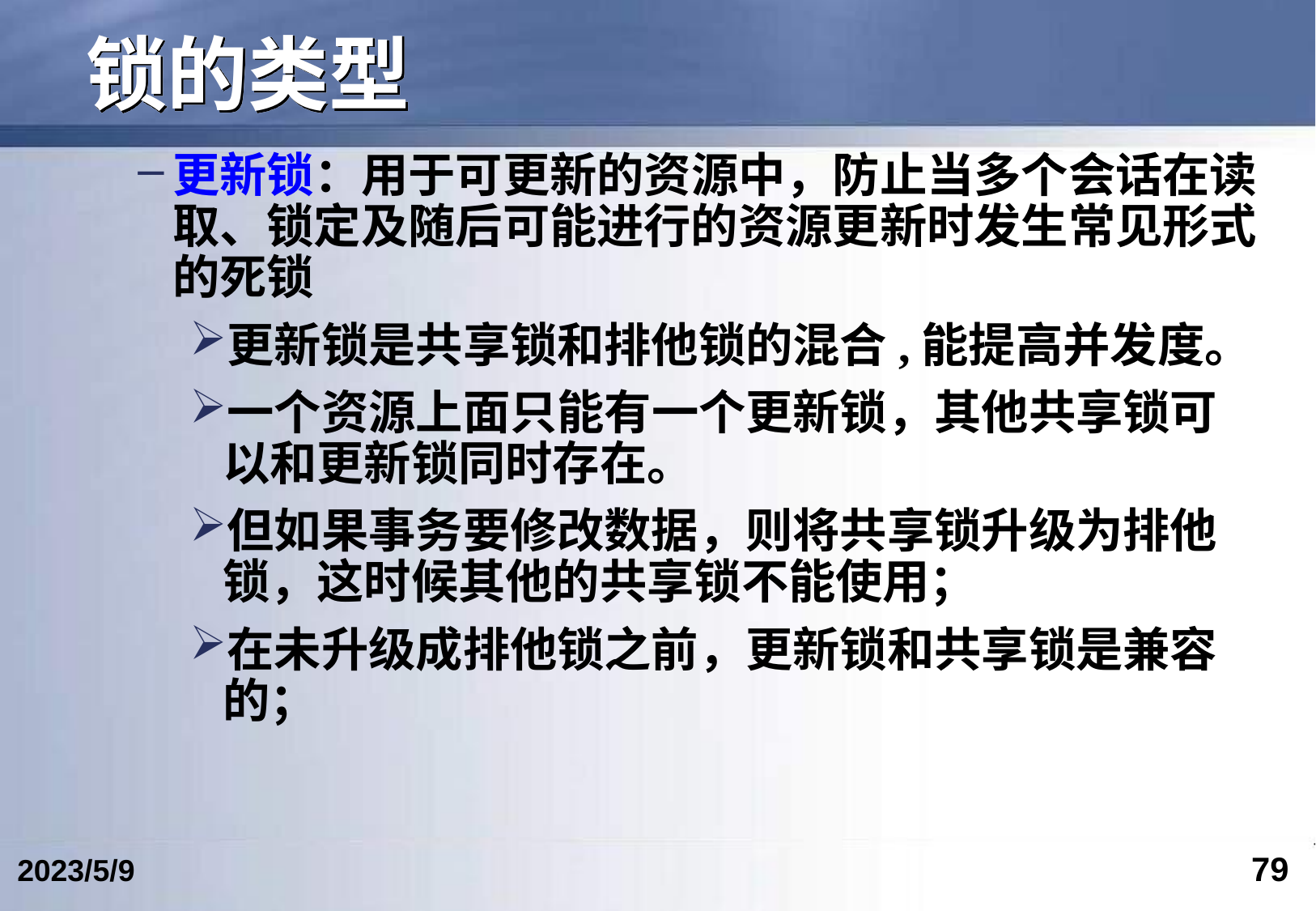

# 锁的类型
更新锁：用于可更新的资源中，防止当多个会话在读取、锁定及随后可能进行的资源更新时发生常见形式的死锁
更新锁是共享锁和排他锁的混合,能提高并发度。
一个资源上面只能有一个更新锁，其他共享锁可以和更新锁同时存在。
但如果事务要修改数据，则将共享锁升级为排他锁，这时候其他的共享锁不能使用；
在未升级成排他锁之前，更新锁和共享锁是兼容的；
79
2023/5/9